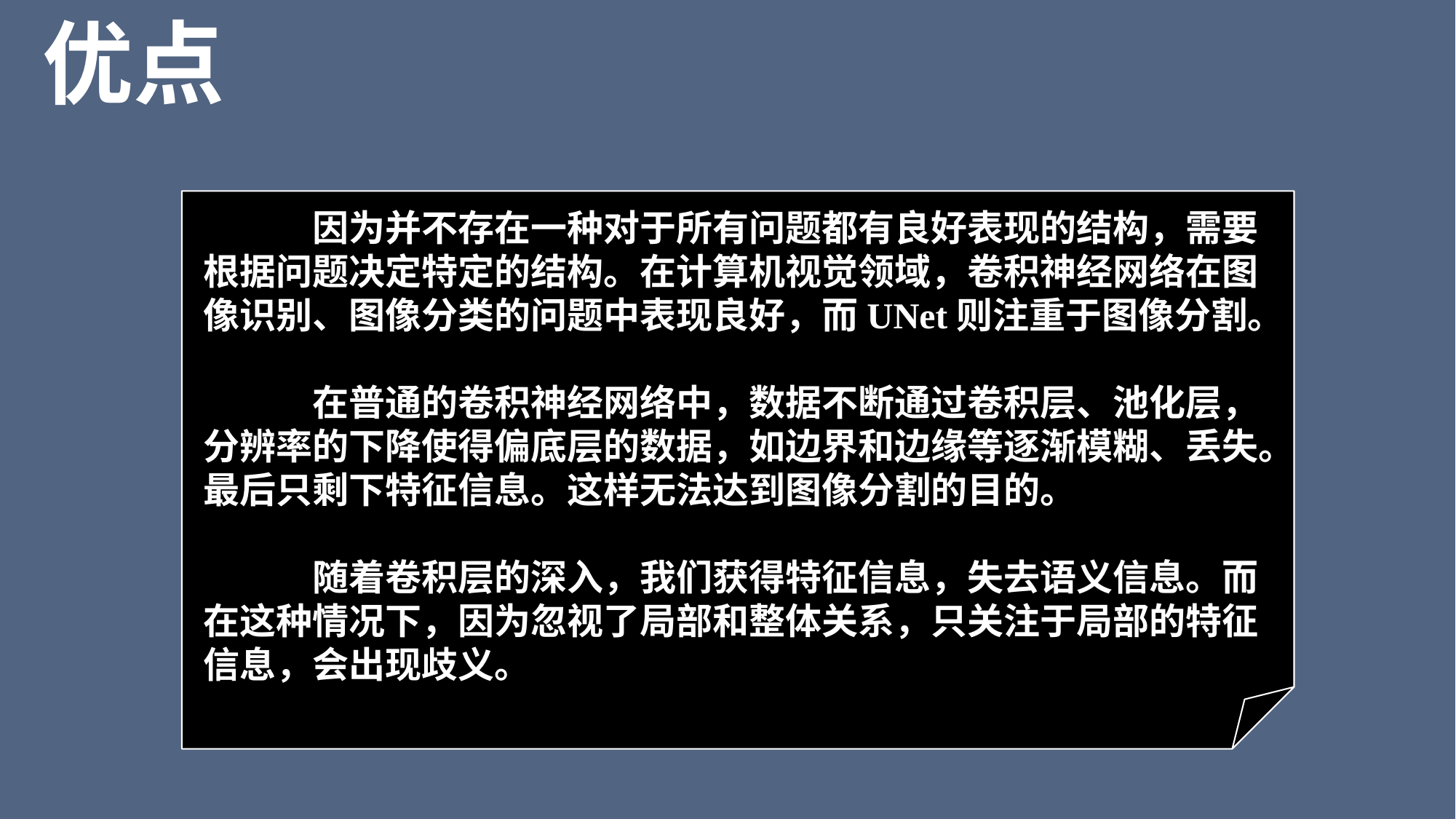

# 优点
	因为并不存在一种对于所有问题都有良好表现的结构，需要根据问题决定特定的结构。在计算机视觉领域，卷积神经网络在图像识别、图像分类的问题中表现良好，而UNet则注重于图像分割。

	在普通的卷积神经网络中，数据不断通过卷积层、池化层，分辨率的下降使得偏底层的数据，如边界和边缘等逐渐模糊、丢失。最后只剩下特征信息。这样无法达到图像分割的目的。

	随着卷积层的深入，我们获得特征信息，失去语义信息。而在这种情况下，因为忽视了局部和整体关系，只关注于局部的特征信息，会出现歧义。